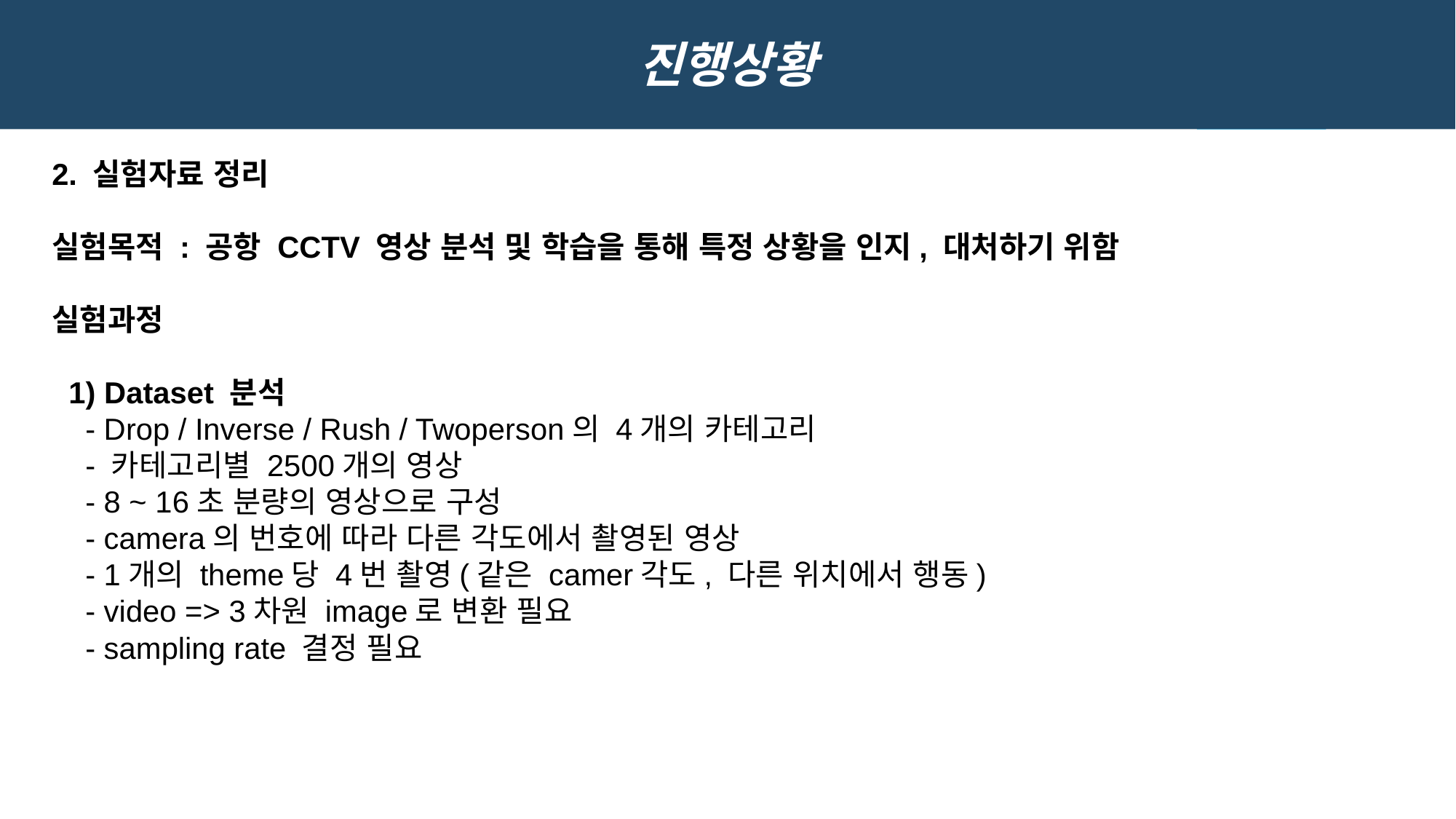

진행상황

2. 실험자료 정리

실험목적 : 공항 CCTV 영상 분석 및 학습을 통해 특정 상황을 인지, 대처하기 위함

실험과정

  1) Dataset 분석
    - Drop / Inverse / Rush / Twoperson의 4개의 카테고리
    - 카테고리별 2500개의 영상
    - 8 ~ 16초 분량의 영상으로 구성
    - camera의 번호에 따라 다른 각도에서 촬영된 영상
    - 1개의 theme당 4번 촬영(같은 camer각도, 다른 위치에서 행동)
    - video => 3차원 image로 변환 필요
    - sampling rate 결정 필요